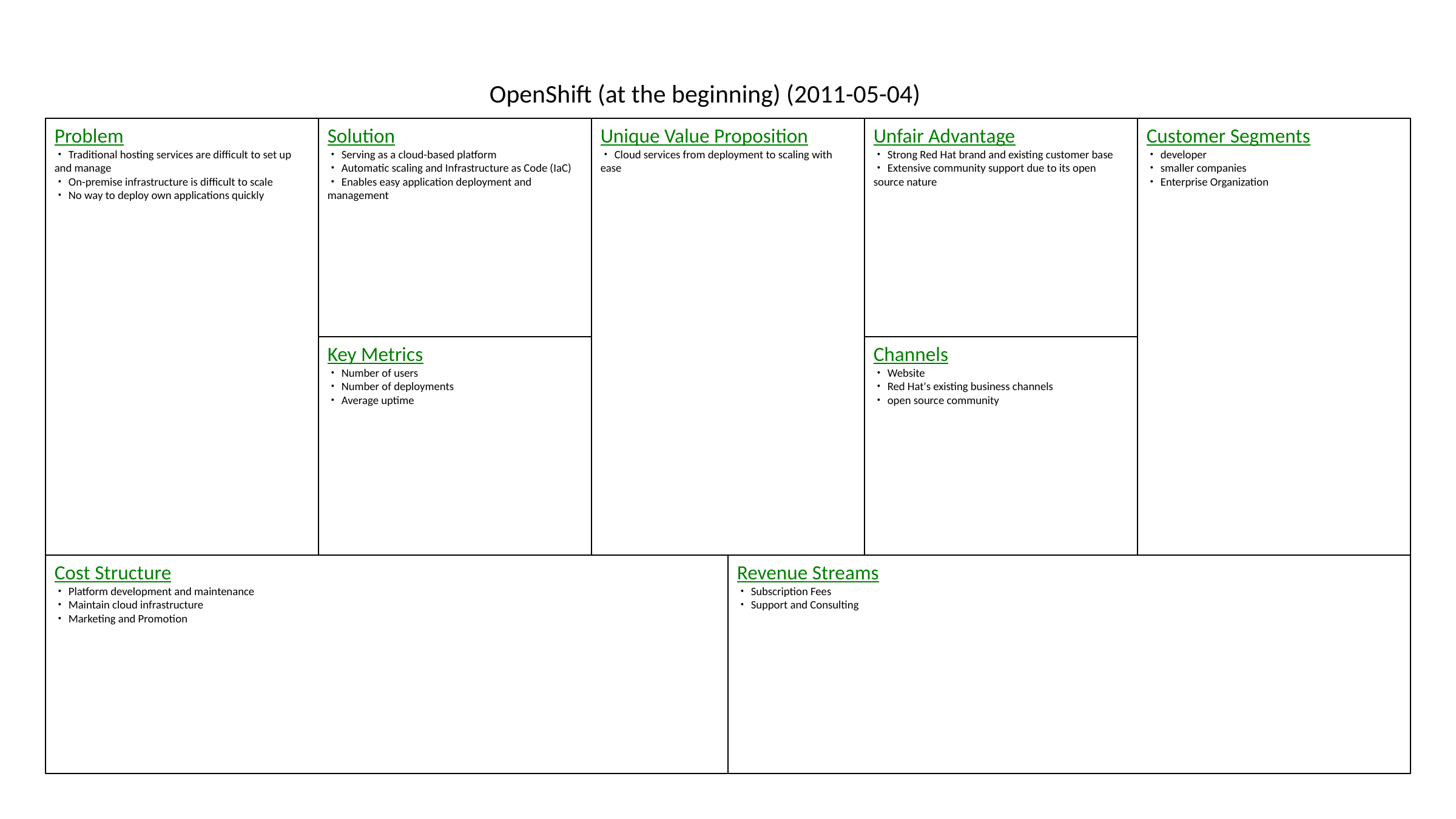

OpenShift (at the beginning) (2011-05-04)
Problem
・Traditional hosting services are difficult to set up and manage
・On-premise infrastructure is difficult to scale
・No way to deploy own applications quickly
Solution
・Serving as a cloud-based platform
・Automatic scaling and Infrastructure as Code (IaC)
・Enables easy application deployment and management
Unique Value Proposition
・Cloud services from deployment to scaling with ease
Unfair Advantage
・Strong Red Hat brand and existing customer base
・Extensive community support due to its open source nature
Customer Segments
・developer
・smaller companies
・Enterprise Organization
Key Metrics
・Number of users
・Number of deployments
・Average uptime
Channels
・Website
・Red Hat's existing business channels
・open source community
Cost Structure
・Platform development and maintenance
・Maintain cloud infrastructure
・Marketing and Promotion
Revenue Streams
・Subscription Fees
・Support and Consulting